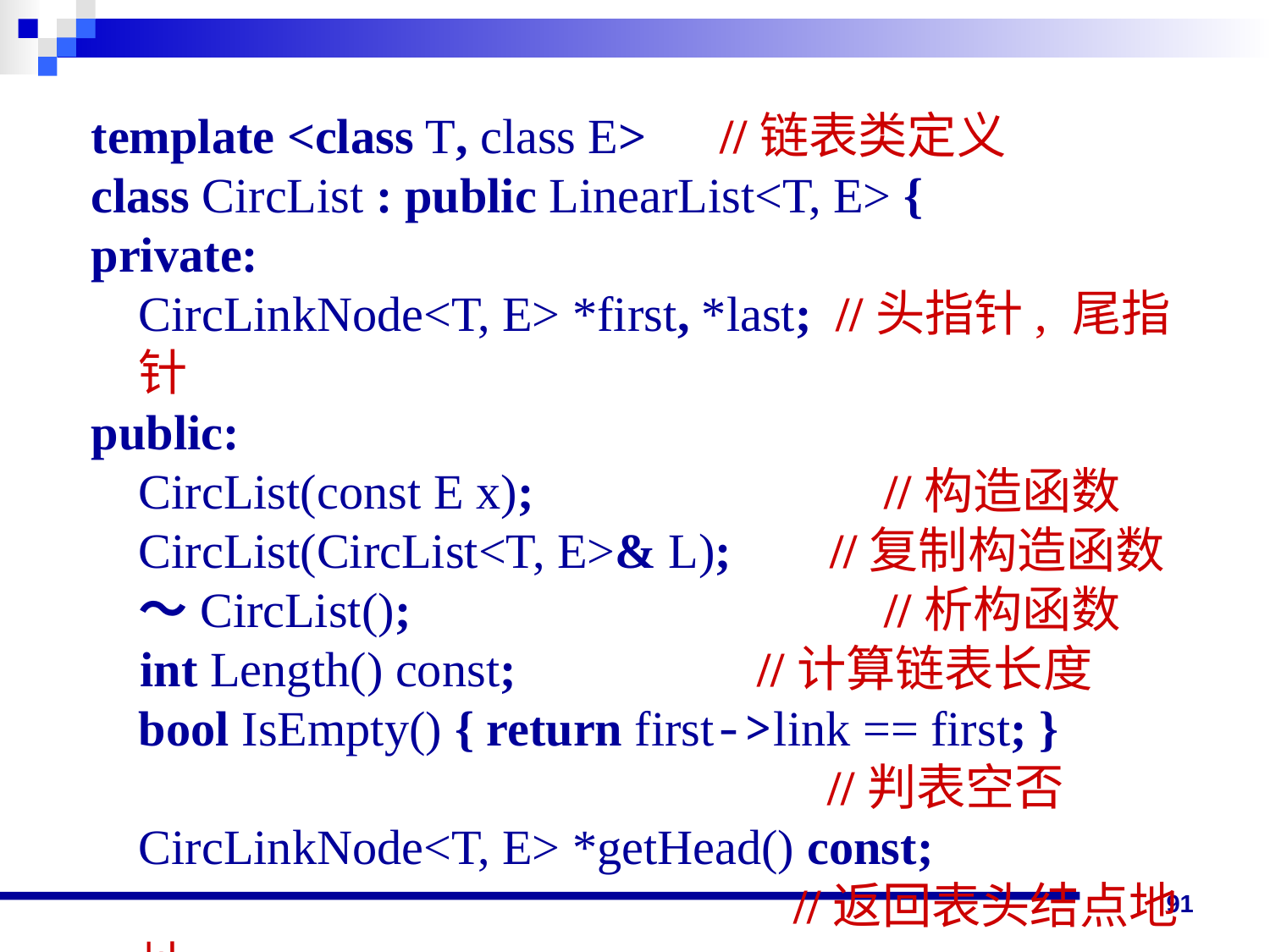

template <class T, class E>      //链表类定义
class CircList : public LinearList<T, E> {
private:
	CircLinkNode<T, E> *first, *last;  //头指针, 尾指针
public:
	CircList(const E x);		         //构造函数
	CircList(CircList<T, E>& L);        //复制构造函数
	～CircList();			         //析构函数
    int Length() const;		         //计算链表长度
	bool IsEmpty() { return first->link == first; }
                                                            //判表空否
	CircLinkNode<T, E> *getHead() const;
		                                           //返回表头结点地址
91